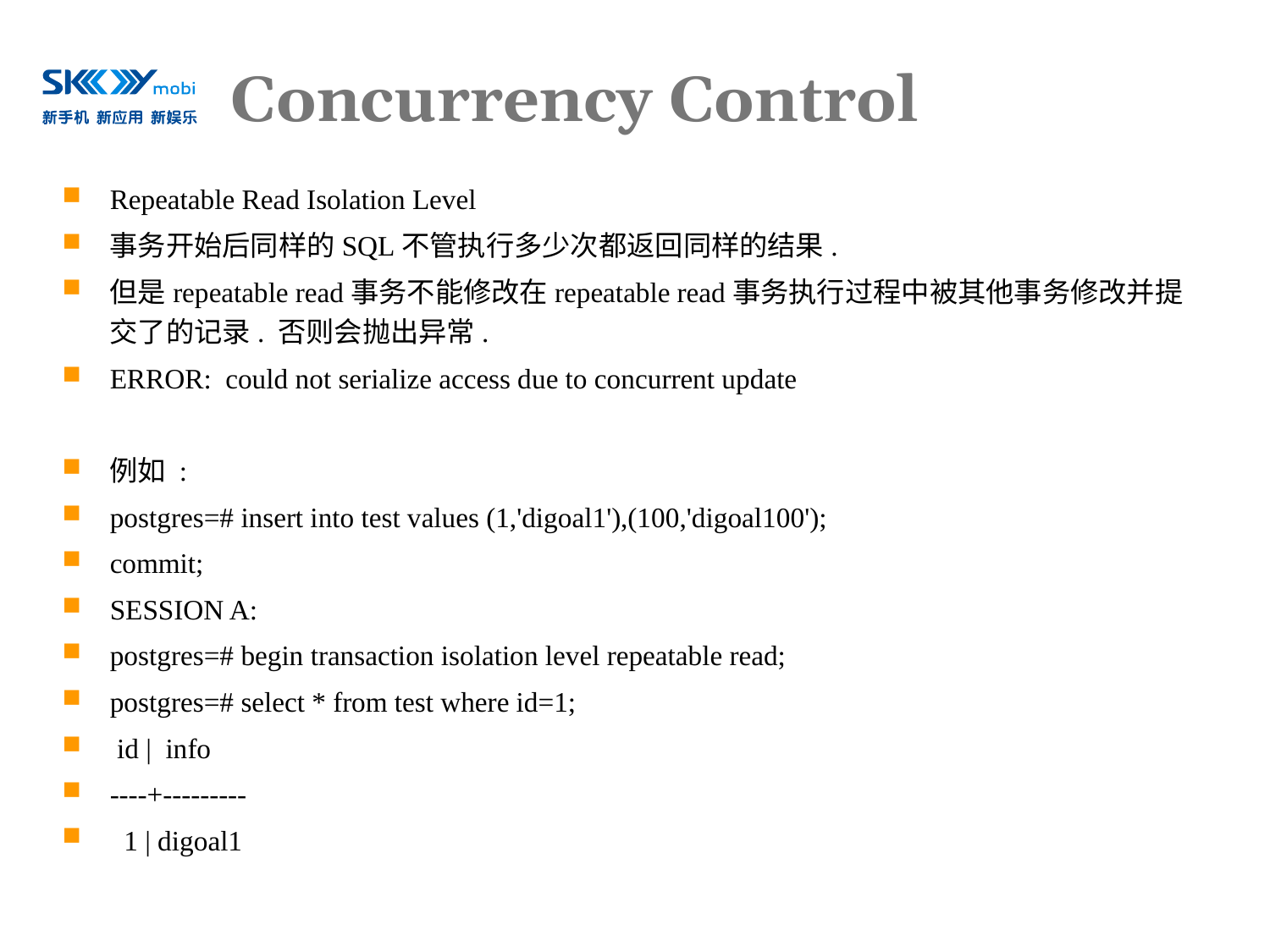

# Concurrency Control
Repeatable Read Isolation Level
事务开始后同样的SQL不管执行多少次都返回同样的结果.
但是repeatable read事务不能修改在repeatable read事务执行过程中被其他事务修改并提交了的记录. 否则会抛出异常.
ERROR:  could not serialize access due to concurrent update

例如 :
postgres=# insert into test values (1,'digoal1'),(100,'digoal100');
commit;
SESSION A:
postgres=# begin transaction isolation level repeatable read;
postgres=# select * from test where id=1;
 id |  info
----+---------
  1 | digoal1